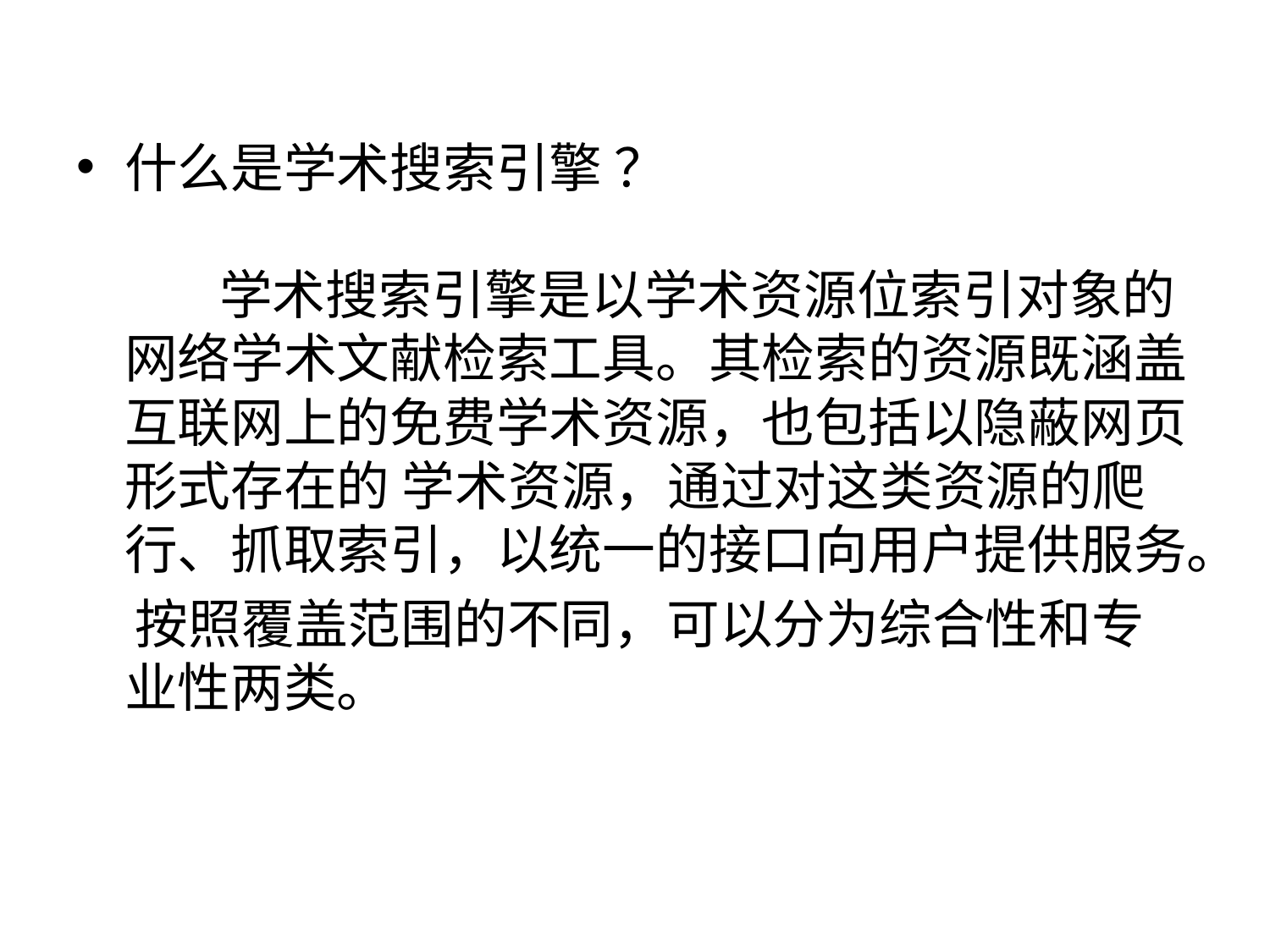

什么是学术搜索引擎 ？
        学术搜索引擎是以学术资源位索引对象的网络学术文献检索工具。其检索的资源既涵盖互联网上的免费学术资源，也包括以隐蔽网页形式存在的 学术资源，通过对这类资源的爬行、抓取索引，以统一的接口向用户提供服务。
    按照覆盖范围的不同，可以分为综合性和专业性两类。